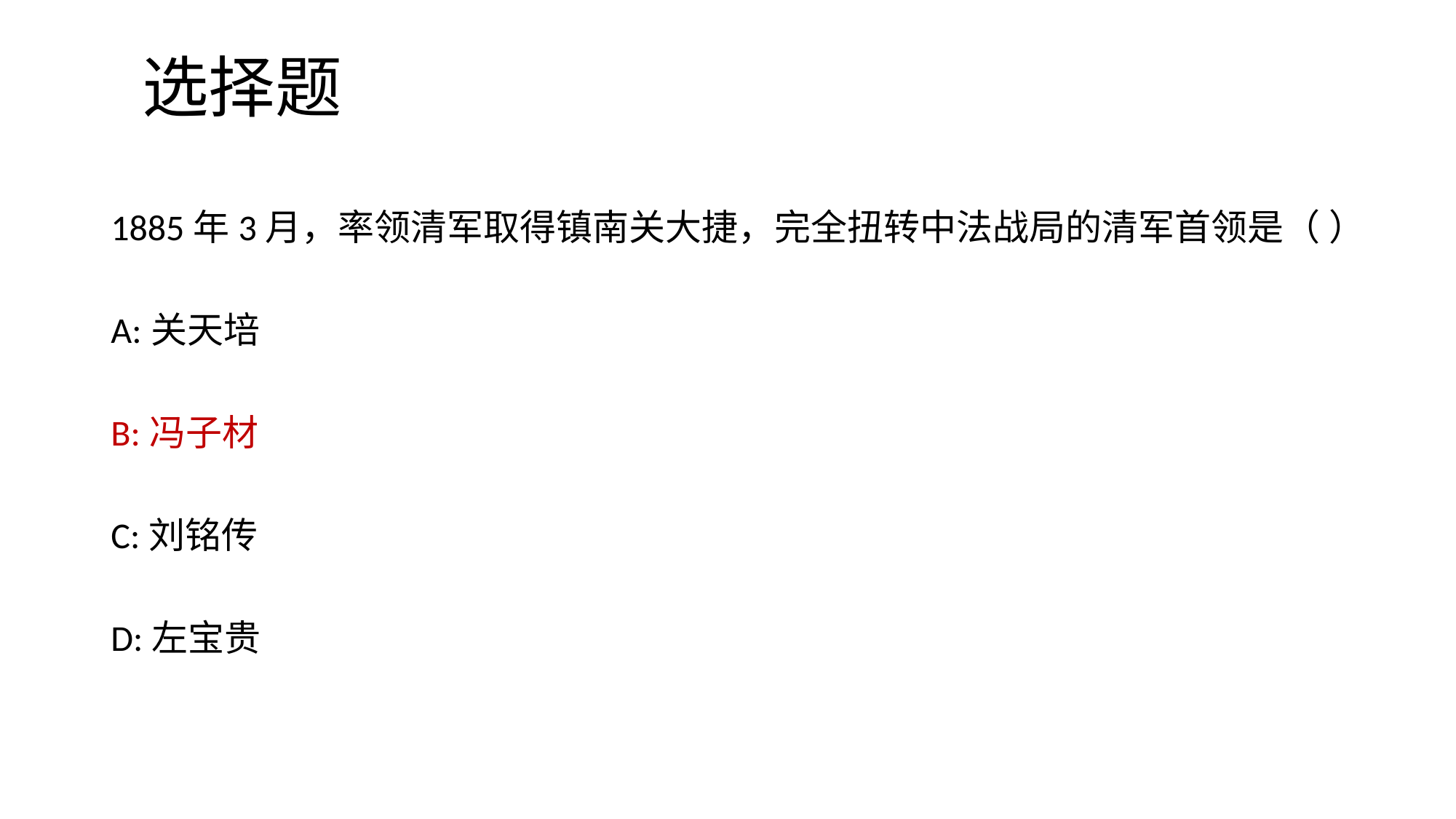

# 选择题
1885年3月，率领清军取得镇南关大捷，完全扭转中法战局的清军首领是（ ）
A:关天培
B:冯子材
C:刘铭传
D:左宝贵